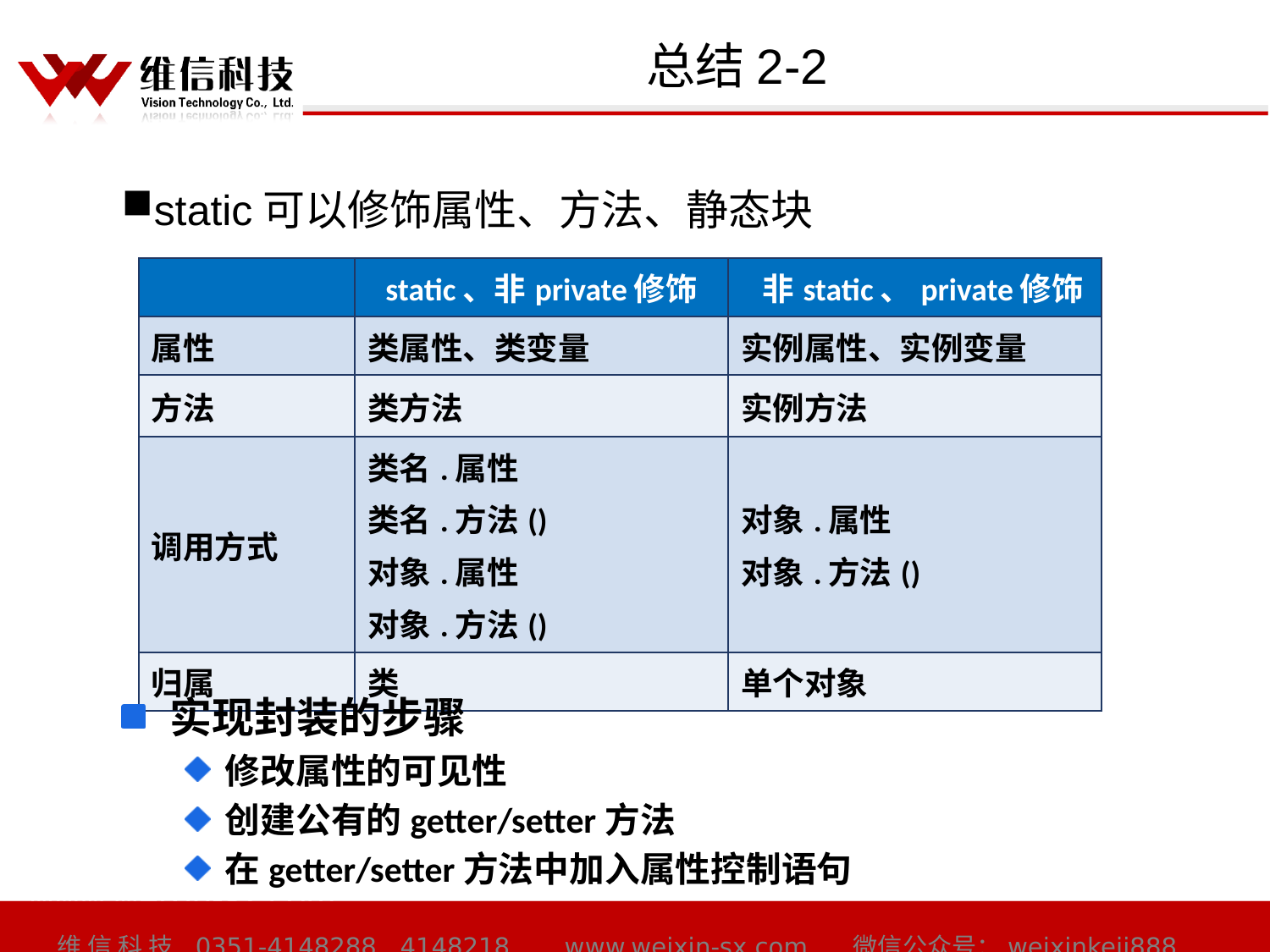

# 总结2-2
static可以修饰属性、方法、静态块

|  | static、非private修饰 | 非static、private修饰 |
| --- | --- | --- |
| 属性 | 类属性、类变量 | 实例属性、实例变量 |
| 方法 | 类方法 | 实例方法 |
| 调用方式 | 类名.属性 类名.方法() 对象.属性 对象.方法() | 对象.属性 对象.方法() |
| 归属 | 类 | 单个对象 |
实现封装的步骤
修改属性的可见性
创建公有的getter/setter方法
在getter/setter方法中加入属性控制语句